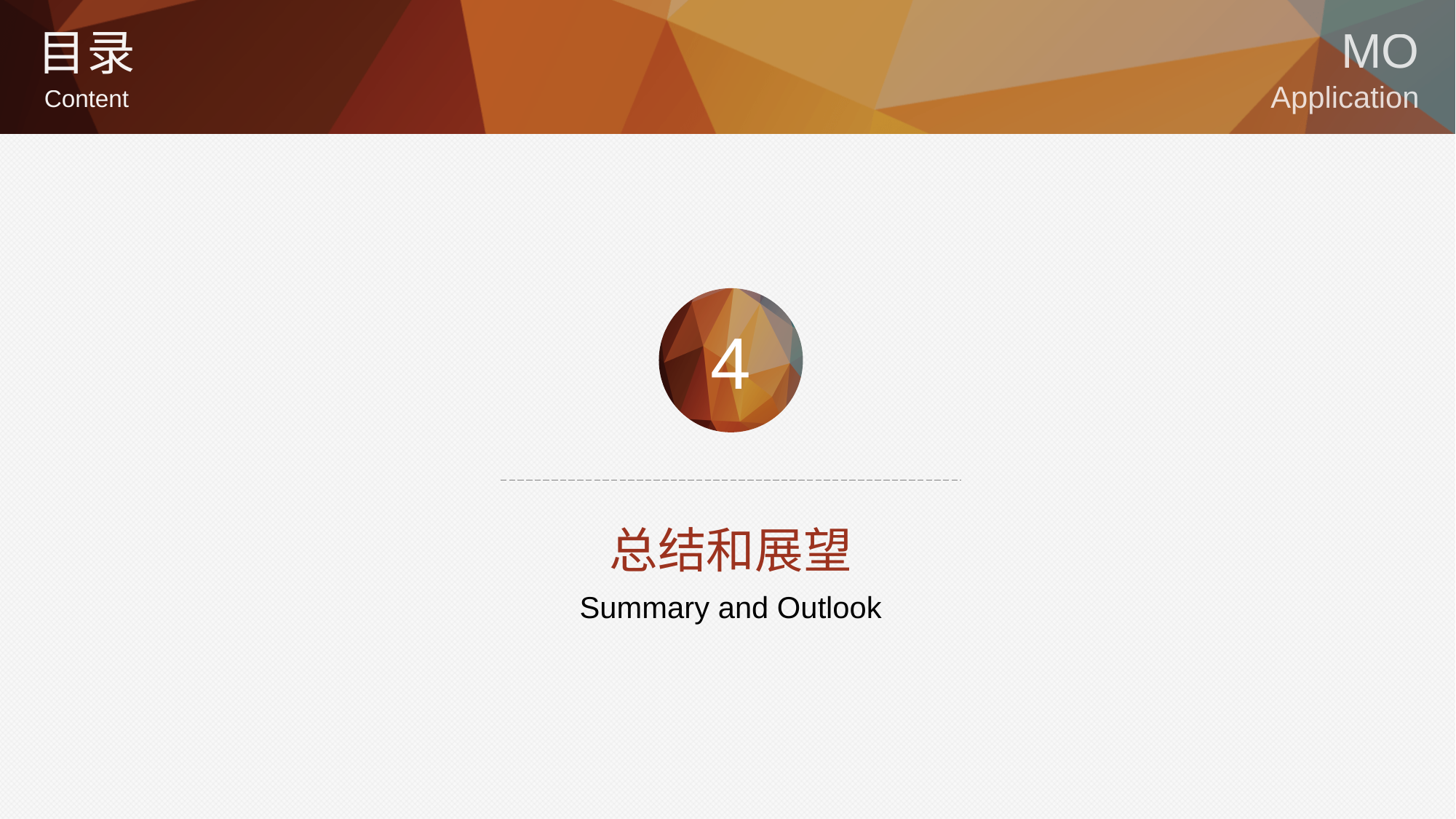

目录
Content
4
总结和展望
Summary and Outlook